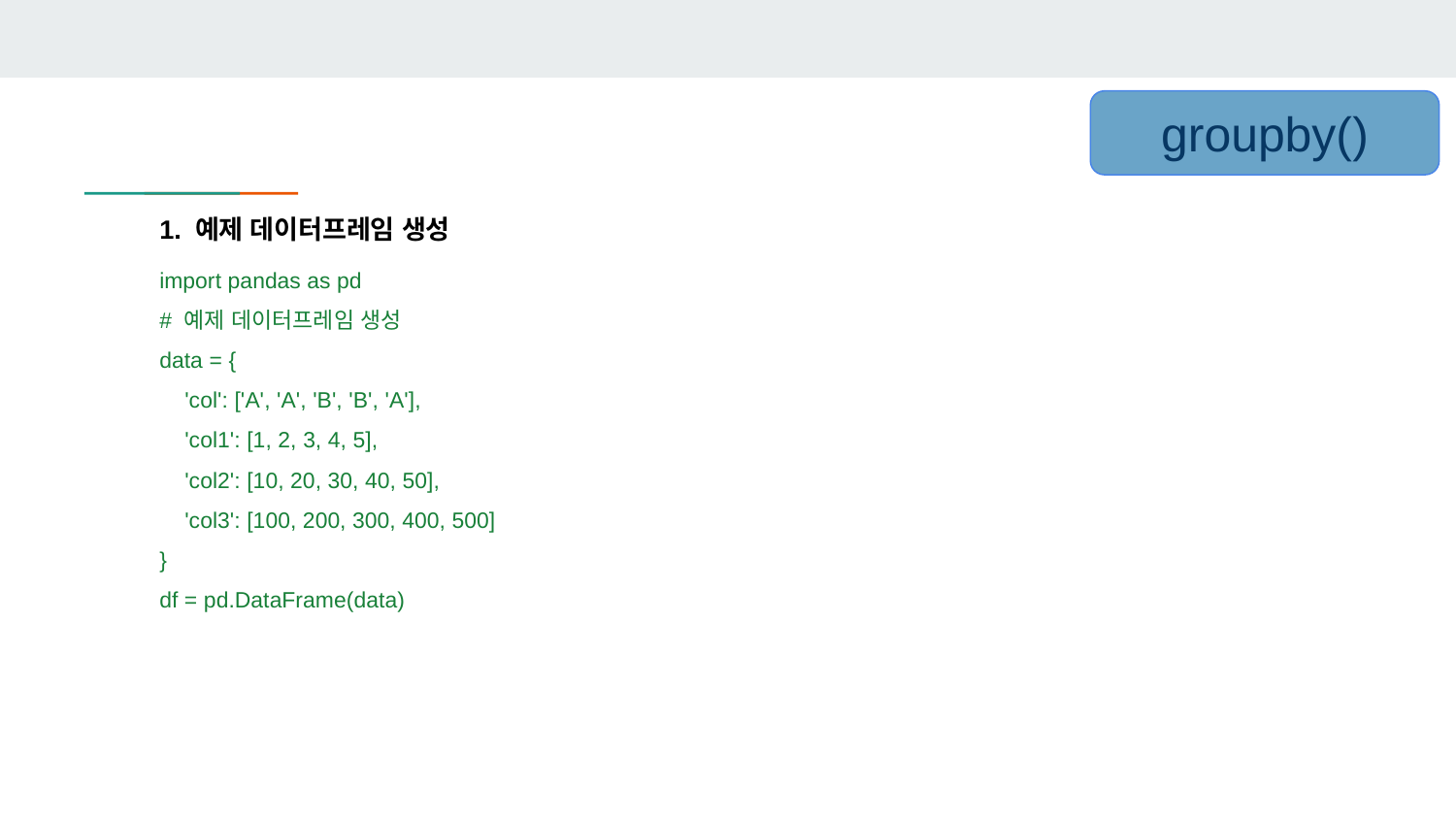

groupby()
1. 예제 데이터프레임 생성
import pandas as pd
# 예제 데이터프레임 생성
data = {
    'col': ['A', 'A', 'B', 'B', 'A'],
    'col1': [1, 2, 3, 4, 5],
    'col2': [10, 20, 30, 40, 50],
    'col3': [100, 200, 300, 400, 500]
}
df = pd.DataFrame(data)